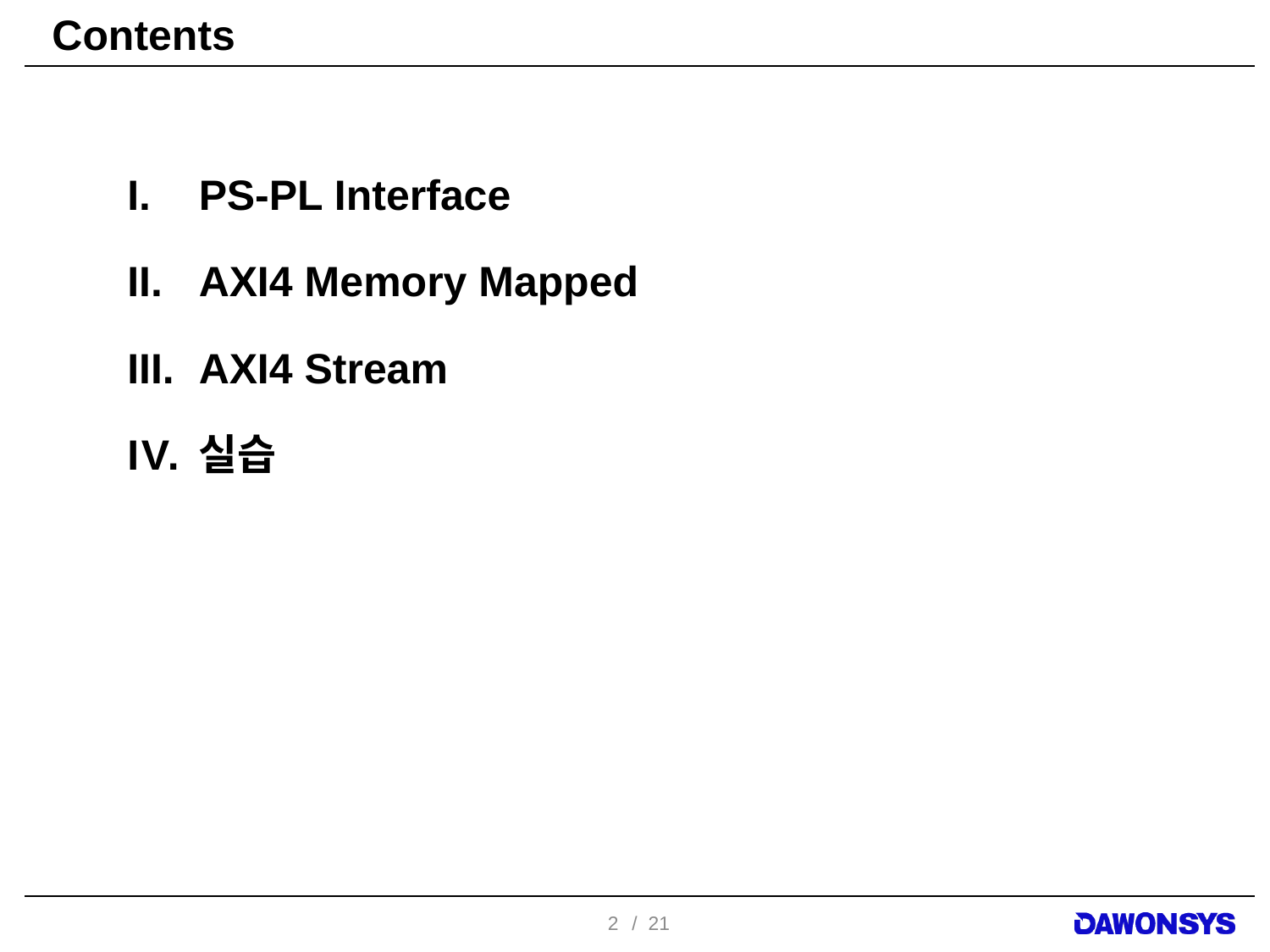

# Contents
PS-PL Interface
AXI4 Memory Mapped
AXI4 Stream
실습
2
/  21